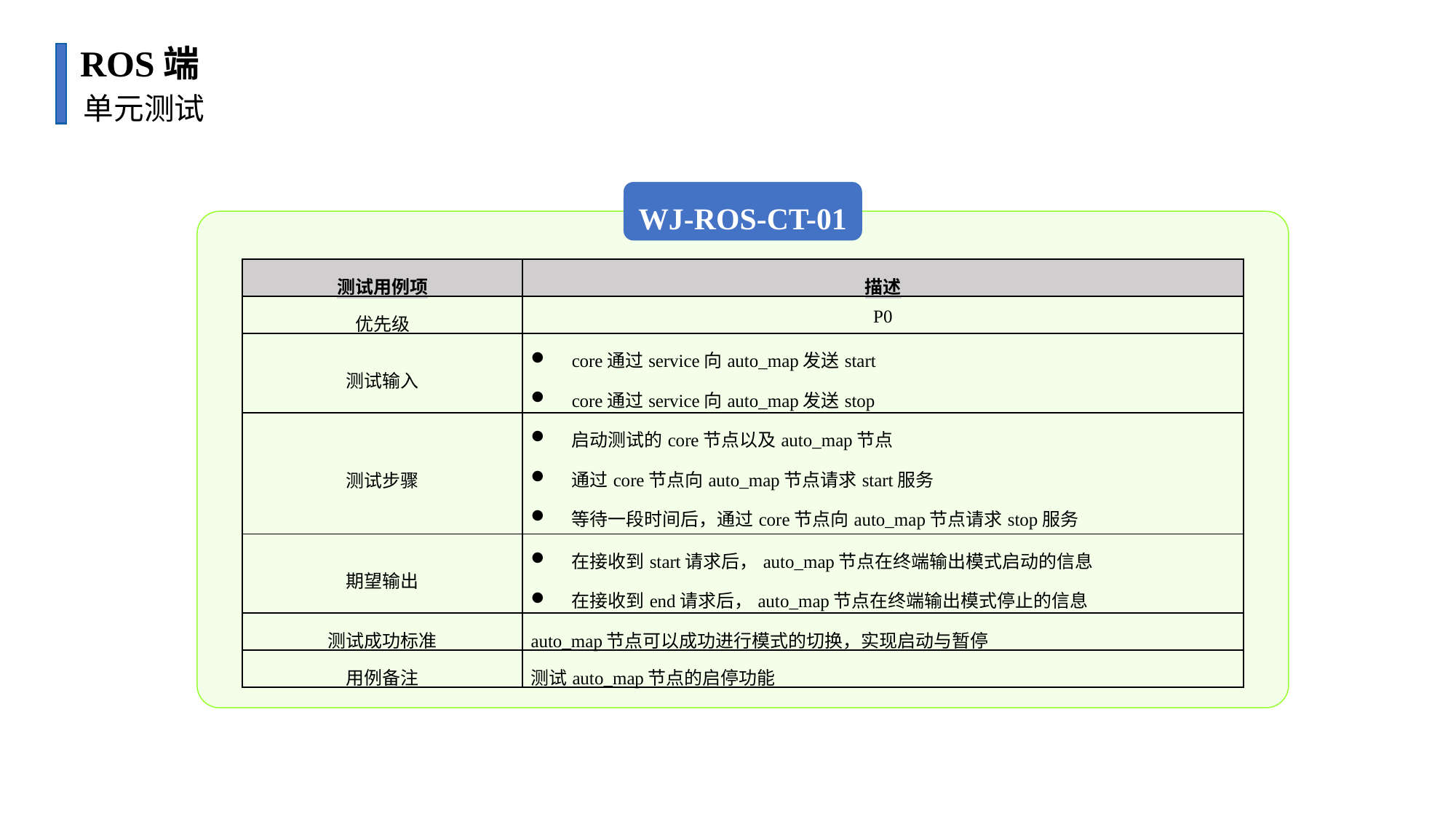

ROS端

单元测试
WJ-ROS-CT-01

| 测试用例项 | 描述 |
| --- | --- |
| 优先级 | P0 |
| 测试输入 | core通过service向auto\_map发送start core通过service向auto\_map发送stop |
| 测试步骤 | 启动测试的core节点以及auto\_map节点 通过core节点向auto\_map节点请求start服务 等待一段时间后，通过core节点向auto\_map节点请求stop服务 |
| 期望输出 | 在接收到start请求后，auto\_map节点在终端输出模式启动的信息 在接收到end请求后，auto\_map节点在终端输出模式停止的信息 |
| 测试成功标准 | auto\_map节点可以成功进行模式的切换，实现启动与暂停 |
| 用例备注 | 测试auto\_map节点的启停功能 |